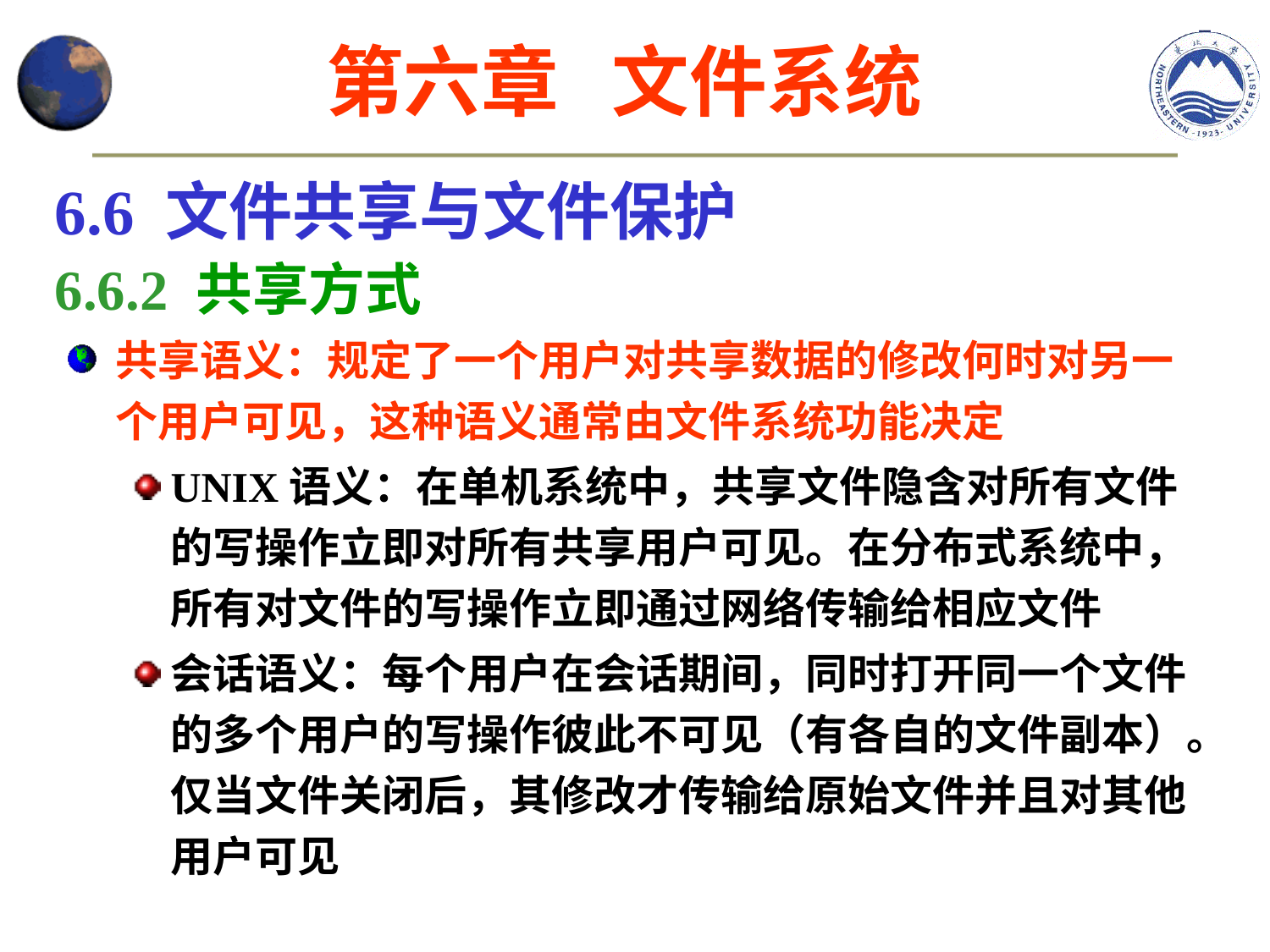

第六章   文件系统
6.6 文件共享与文件保护
6.6.2 共享方式
共享语义：规定了一个用户对共享数据的修改何时对另一个用户可见，这种语义通常由文件系统功能决定
UNIX语义：在单机系统中，共享文件隐含对所有文件的写操作立即对所有共享用户可见。在分布式系统中，所有对文件的写操作立即通过网络传输给相应文件
会话语义：每个用户在会话期间，同时打开同一个文件的多个用户的写操作彼此不可见（有各自的文件副本）。仅当文件关闭后，其修改才传输给原始文件并且对其他用户可见